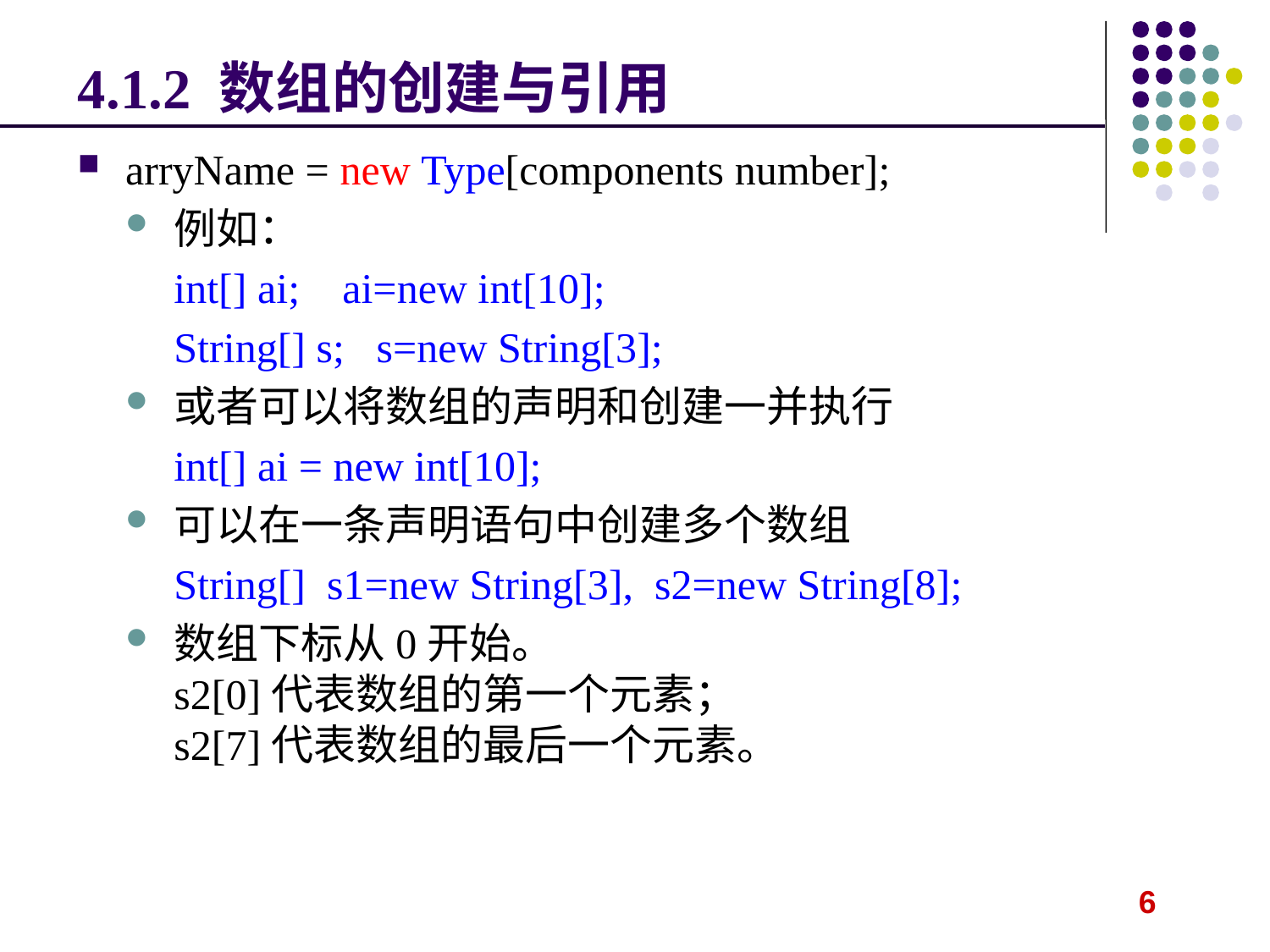

# 4.1.2 数组的创建与引用
arryName = new Type[components number];
例如：
	int[] ai;    ai=new int[10];
	String[] s;   s=new String[3];
或者可以将数组的声明和创建一并执行
	int[] ai = new int[10];
可以在一条声明语句中创建多个数组
	String[]  s1=new String[3],  s2=new String[8];
数组下标从0开始。
s2[0]代表数组的第一个元素；
s2[7]代表数组的最后一个元素。